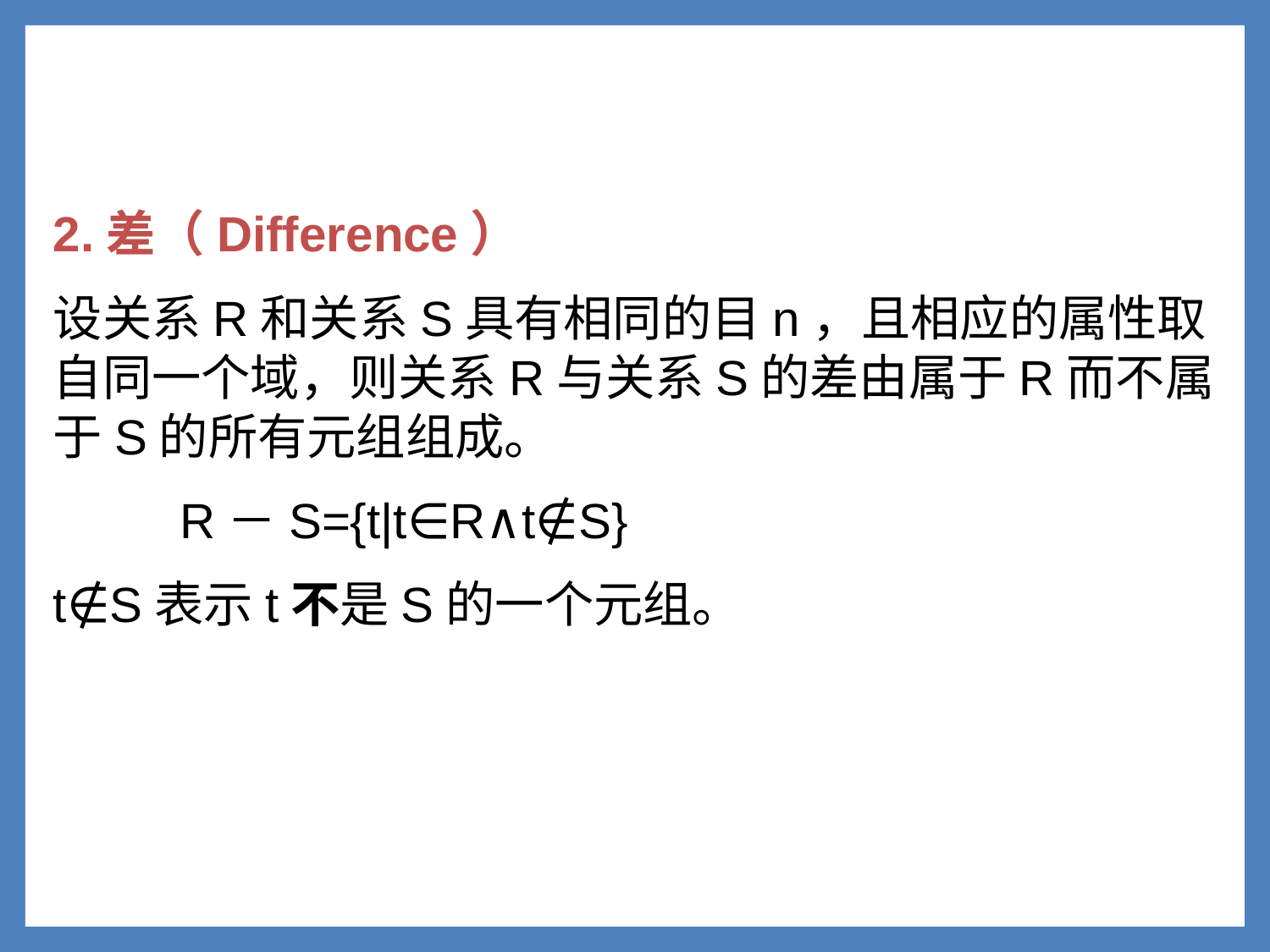

2.差（Difference）
设关系R和关系S具有相同的目n，且相应的属性取自同一个域，则关系R与关系S的差由属于R而不属于S的所有元组组成。
	R－S={t|t∈R∧t∉S}
t∉S表示t不是S的一个元组。
1